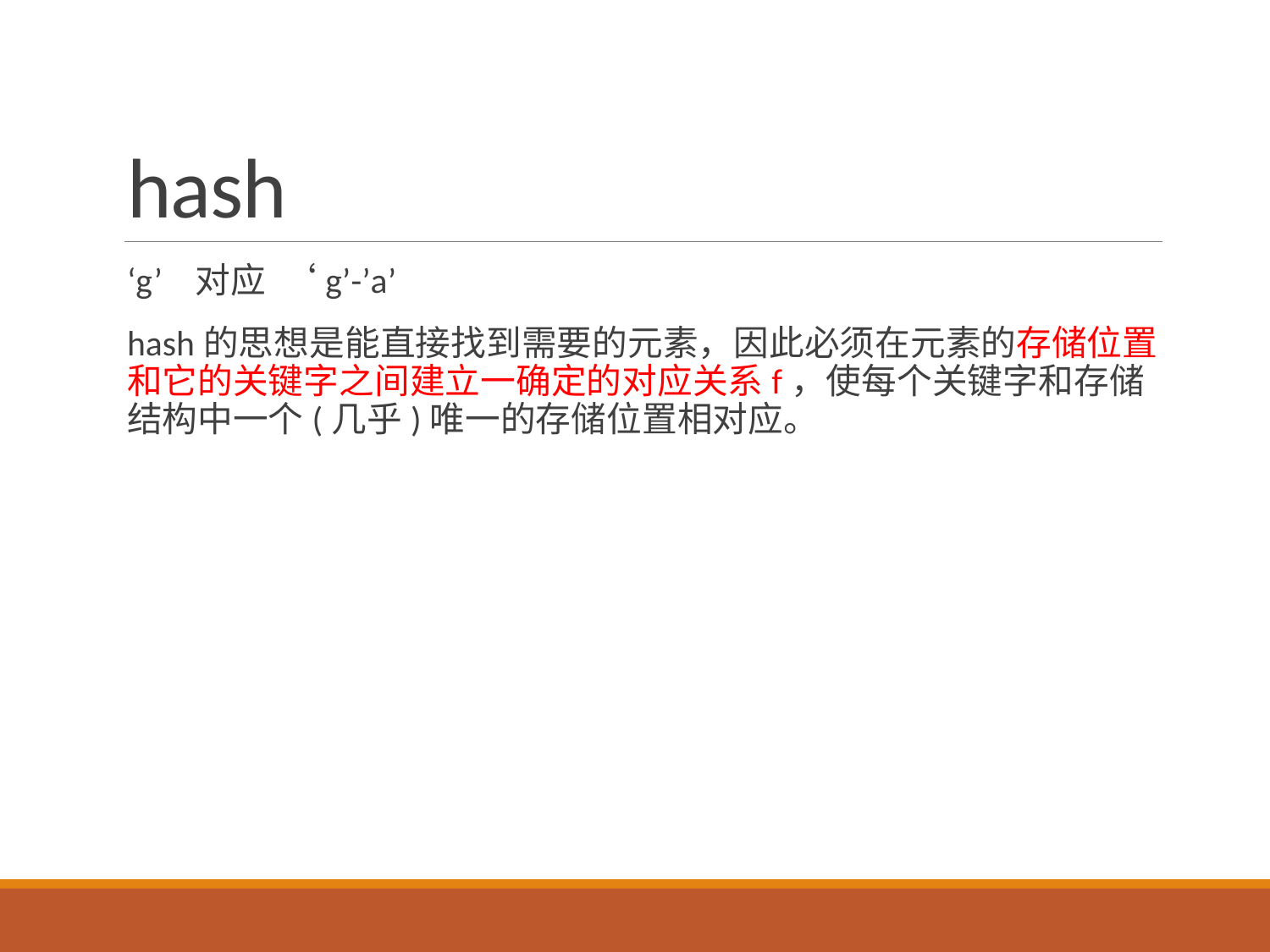

# hash
‘g’   对应  ‘g’-’a’
hash的思想是能直接找到需要的元素，因此必须在元素的存储位置和它的关键字之间建立一确定的对应关系f，使每个关键字和存储结构中一个(几乎)唯一的存储位置相对应。